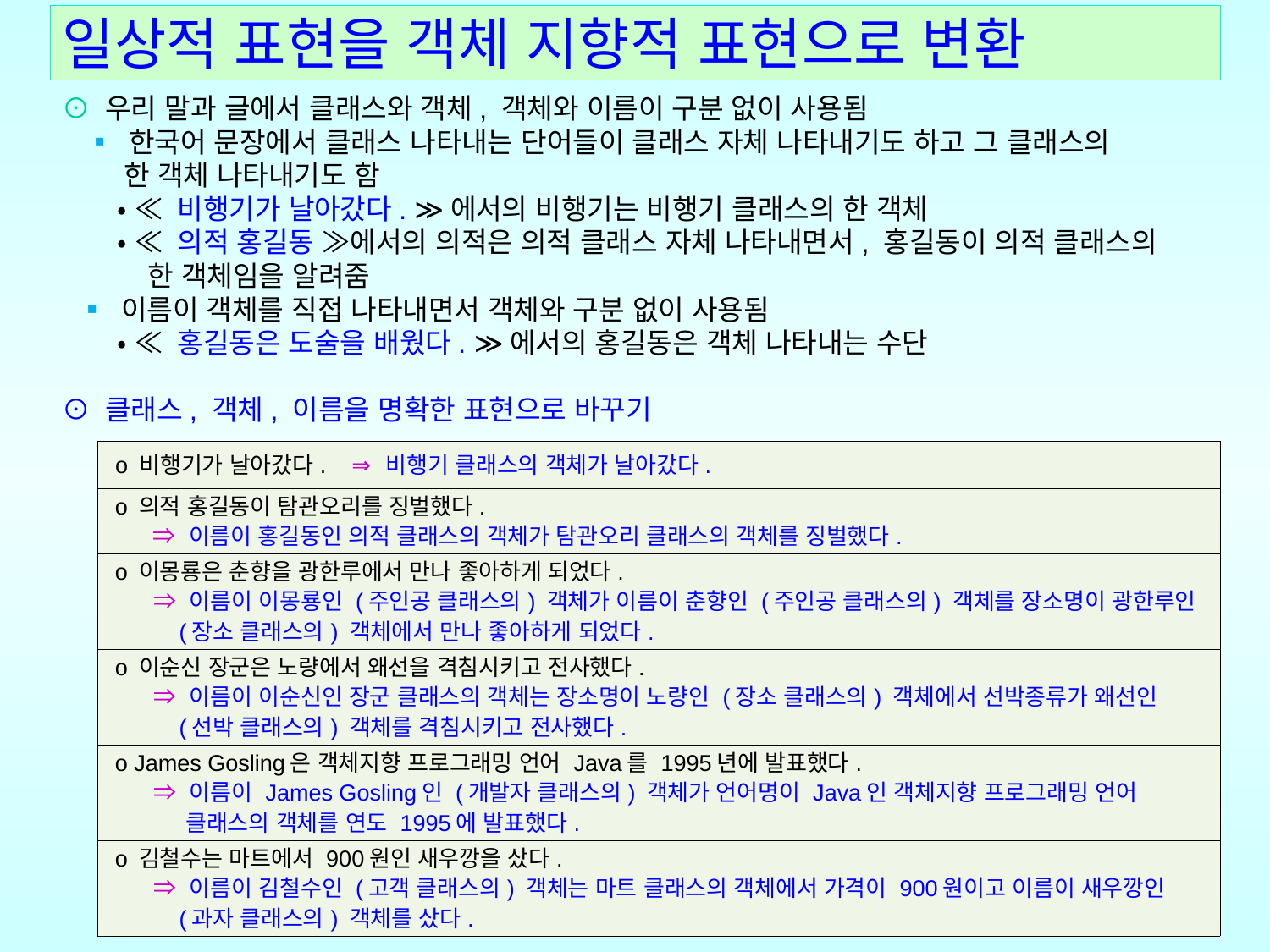

# 일상적 표현을 객체 지향적 표현으로 변환
⊙ 우리 말과 글에서 클래스와 객체, 객체와 이름이 구분 없이 사용됨
   ▪ 한국어 문장에서 클래스 나타내는 단어들이 클래스 자체 나타내기도 하고 그 클래스의
       한 객체 나타내기도 함
       • ≪ 비행기가 날아갔다. ≫에서의 비행기는 비행기 클래스의 한 객체
       • ≪ 의적 홍길동 ≫에서의 의적은 의적 클래스 자체 나타내면서, 홍길동이 의적 클래스의
          한 객체임을 알려줌
  ▪ 이름이 객체를 직접 나타내면서 객체와 구분 없이 사용됨
       • ≪ 홍길동은 도술을 배웠다. ≫에서의 홍길동은 객체 나타내는 수단

⊙ 클래스, 객체, 이름을 명확한 표현으로 바꾸기
| o 비행기가 날아갔다. ⇒ 비행기 클래스의 객체가 날아갔다. |
| --- |
| o 의적 홍길동이 탐관오리를 징벌했다. ⇒ 이름이 홍길동인 의적 클래스의 객체가 탐관오리 클래스의 객체를 징벌했다. |
| o 이몽룡은 춘향을 광한루에서 만나 좋아하게 되었다. ⇒ 이름이 이몽룡인 (주인공 클래스의) 객체가 이름이 춘향인 (주인공 클래스의) 객체를 장소명이 광한루인 (장소 클래스의) 객체에서 만나 좋아하게 되었다. |
| o 이순신 장군은 노량에서 왜선을 격침시키고 전사했다. ⇒ 이름이 이순신인 장군 클래스의 객체는 장소명이 노량인 (장소 클래스의) 객체에서 선박종류가 왜선인 (선박 클래스의) 객체를 격침시키고 전사했다. |
| o James Gosling은 객체지향 프로그래밍 언어 Java를 1995년에 발표했다. ⇒ 이름이 James Gosling인 (개발자 클래스의) 객체가 언어명이 Java인 객체지향 프로그래밍 언어 클래스의 객체를 연도 1995에 발표했다. |
| o 김철수는 마트에서 900원인 새우깡을 샀다. ⇒ 이름이 김철수인 (고객 클래스의) 객체는 마트 클래스의 객체에서 가격이 900원이고 이름이 새우깡인 (과자 클래스의) 객체를 샀다. |